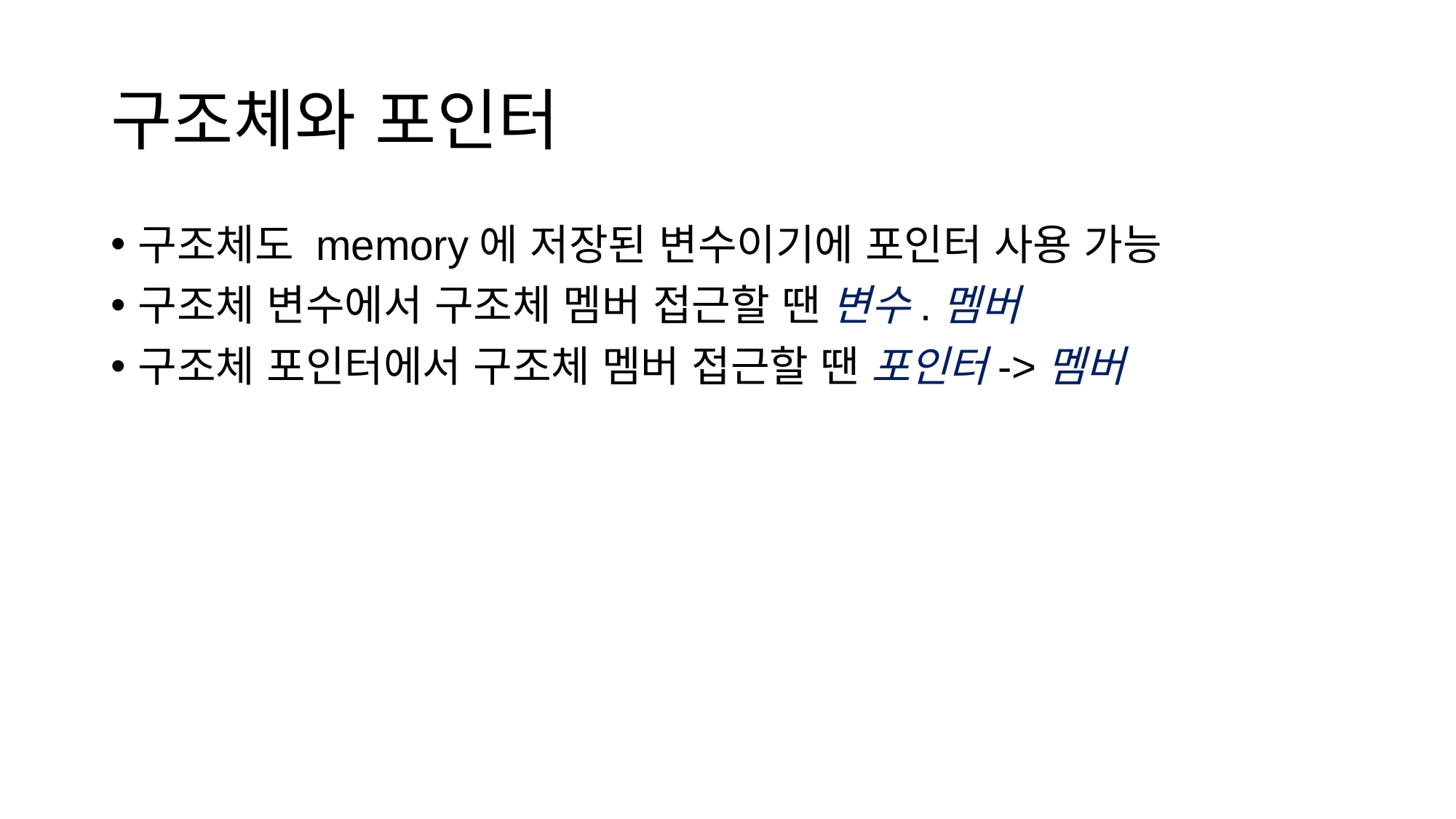

# 구조체와 포인터
구조체도 memory에 저장된 변수이기에 포인터 사용 가능
구조체 변수에서 구조체 멤버 접근할 땐 변수.멤버
구조체 포인터에서 구조체 멤버 접근할 땐 포인터->멤버